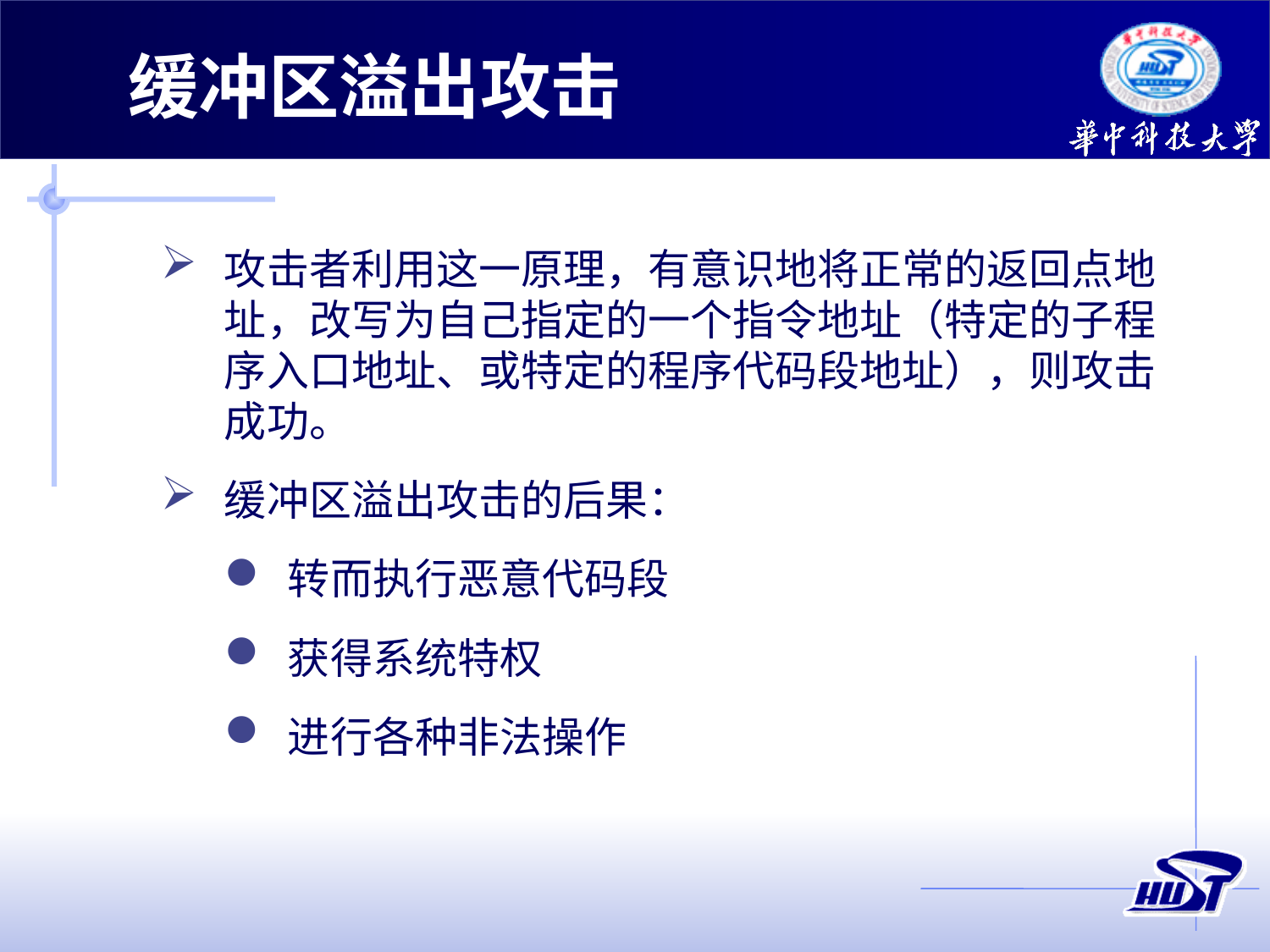

缓冲区溢出攻击
攻击者利用这一原理，有意识地将正常的返回点地址，改写为自己指定的一个指令地址（特定的子程序入口地址、或特定的程序代码段地址），则攻击成功。
缓冲区溢出攻击的后果：
转而执行恶意代码段
获得系统特权
进行各种非法操作